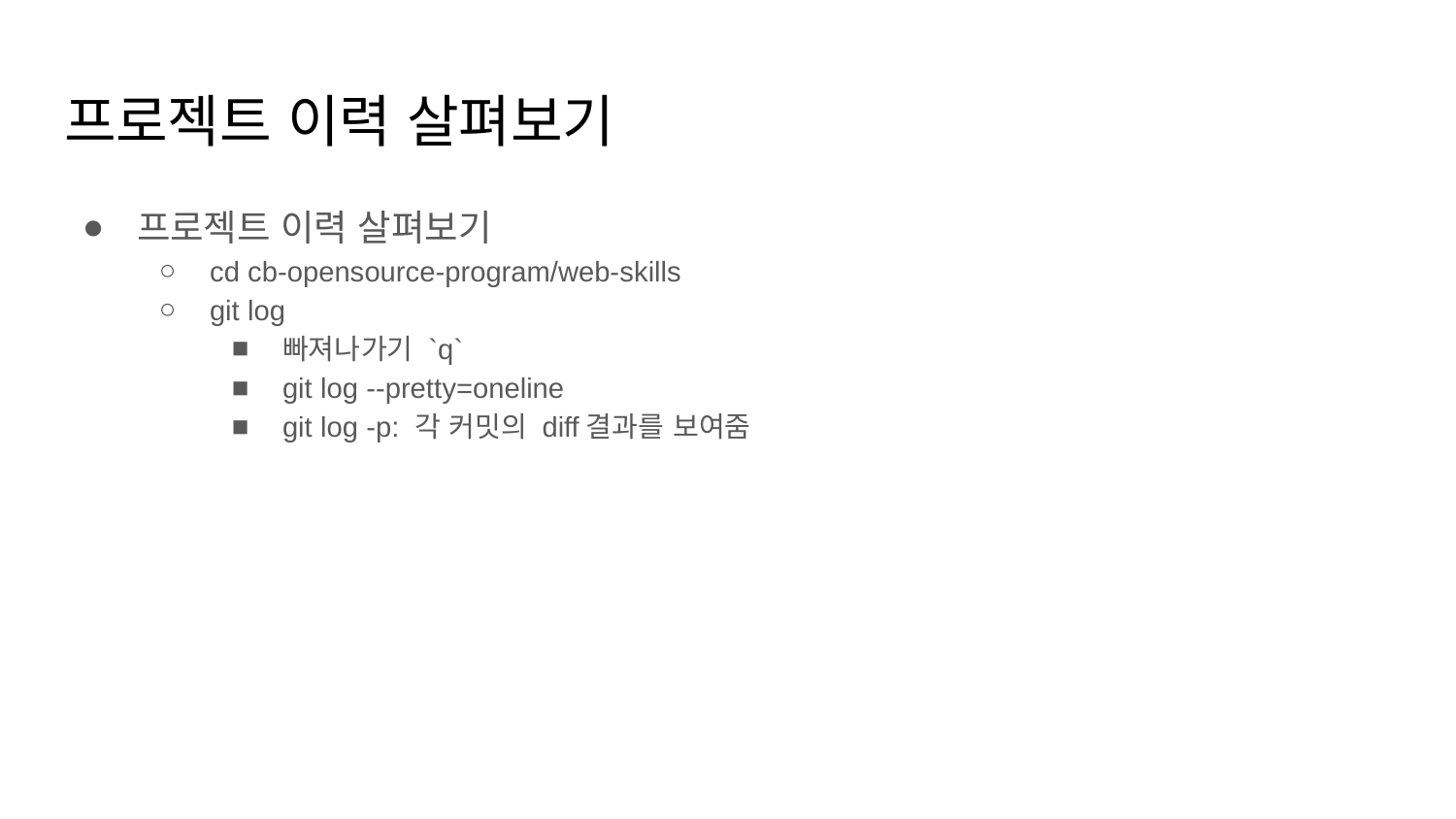

# 프로젝트 이력 살펴보기
프로젝트 이력 살펴보기
cd cb-opensource-program/web-skills
git log
빠져나가기 `q`
git log --pretty=oneline
git log -p: 각 커밋의 diff결과를 보여줌